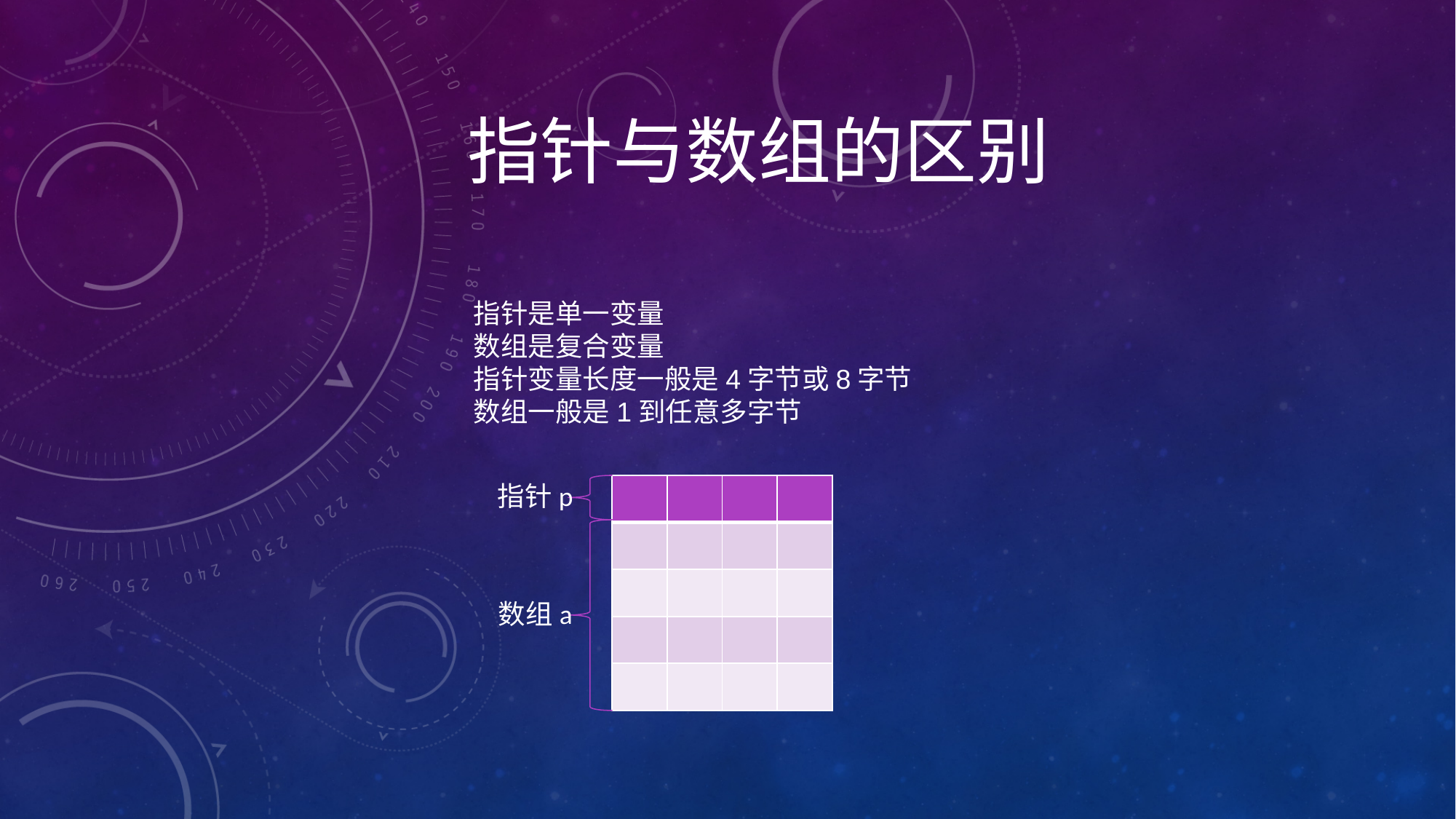

# 指针与数组的区别
指针是单一变量
数组是复合变量
指针变量长度一般是4字节或8字节
数组一般是1到任意多字节

指针p

|  |  |  |  |
| --- | --- | --- | --- |
|  |  |  |  |
|  |  |  |  |
|  |  |  |  |
|  |  |  |  |

数组a